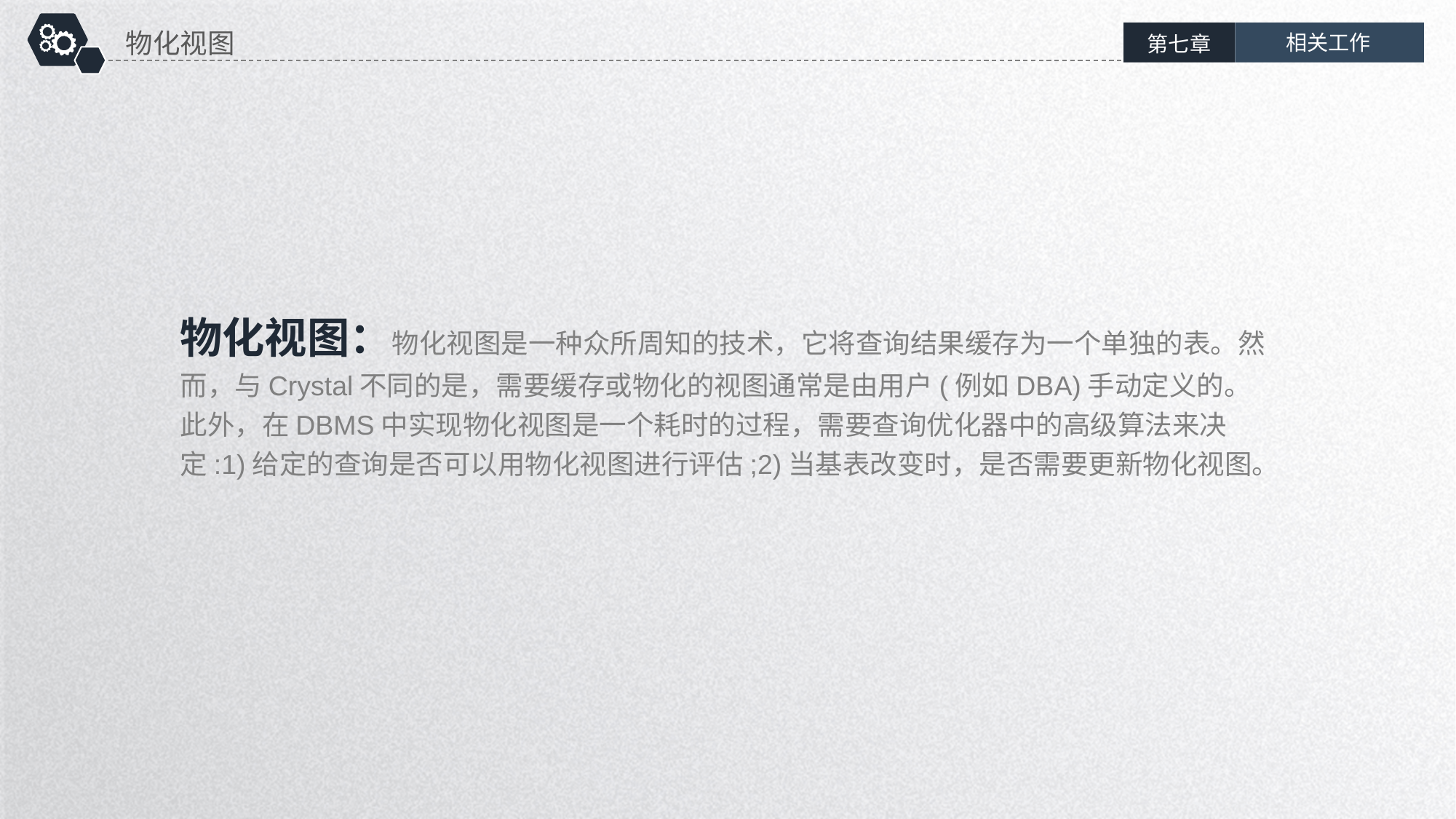

物化视图

相关工作
第七章

物化视图：物化视图是一种众所周知的技术，它将查询结果缓存为一个单独的表。然而，与Crystal不同的是，需要缓存或物化的视图通常是由用户(例如DBA)手动定义的。此外，在DBMS中实现物化视图是一个耗时的过程，需要查询优化器中的高级算法来决定:1)给定的查询是否可以用物化视图进行评估;2)当基表改变时，是否需要更新物化视图。
延时符